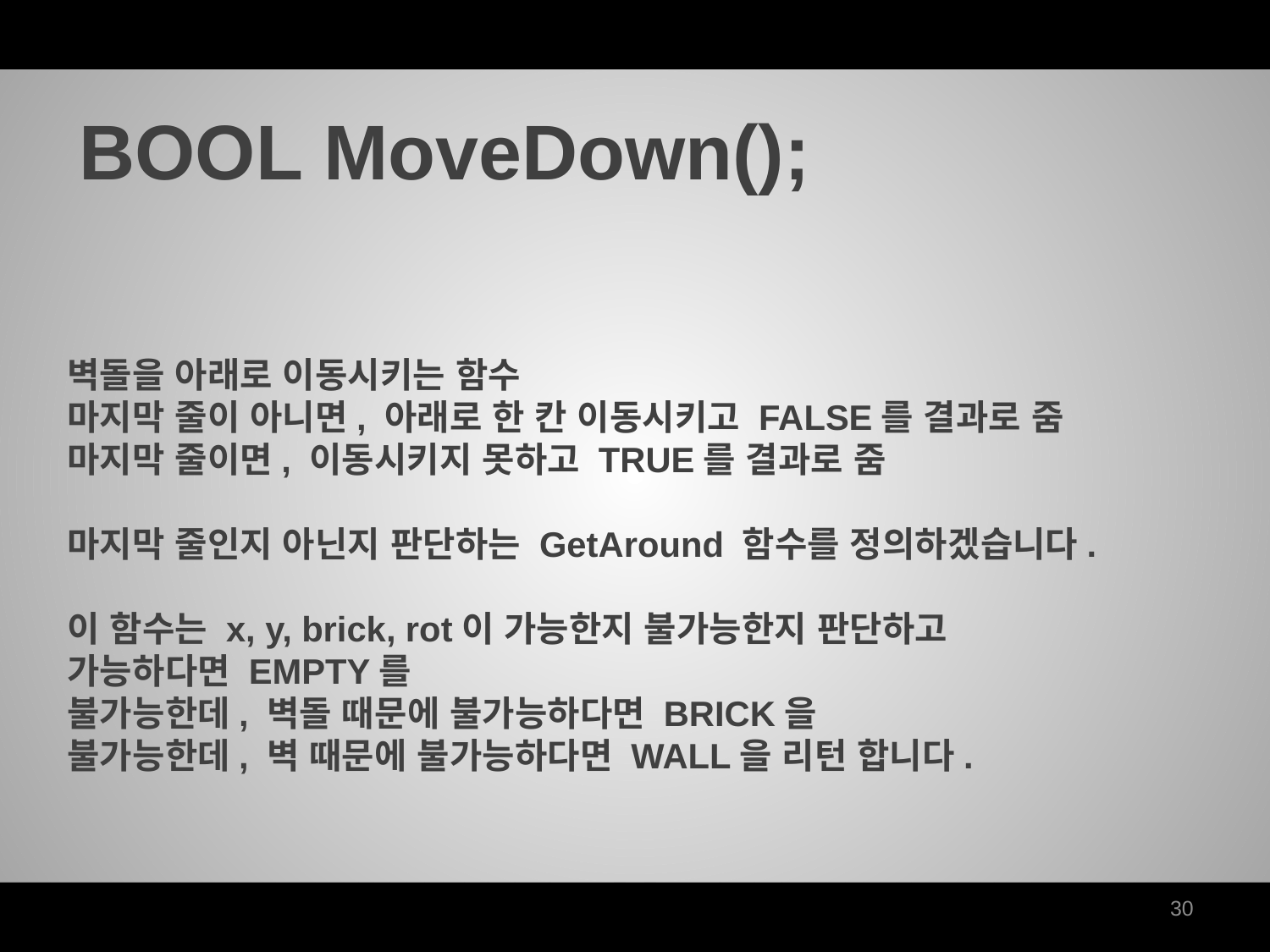

BOOL MoveDown();
벽돌을 아래로 이동시키는 함수
마지막 줄이 아니면, 아래로 한 칸 이동시키고 FALSE를 결과로 줌
마지막 줄이면, 이동시키지 못하고 TRUE를 결과로 줌

마지막 줄인지 아닌지 판단하는 GetAround 함수를 정의하겠습니다.

이 함수는 x, y, brick, rot이 가능한지 불가능한지 판단하고
가능하다면 EMPTY를
불가능한데, 벽돌 때문에 불가능하다면 BRICK을
불가능한데, 벽 때문에 불가능하다면 WALL을 리턴 합니다.

30